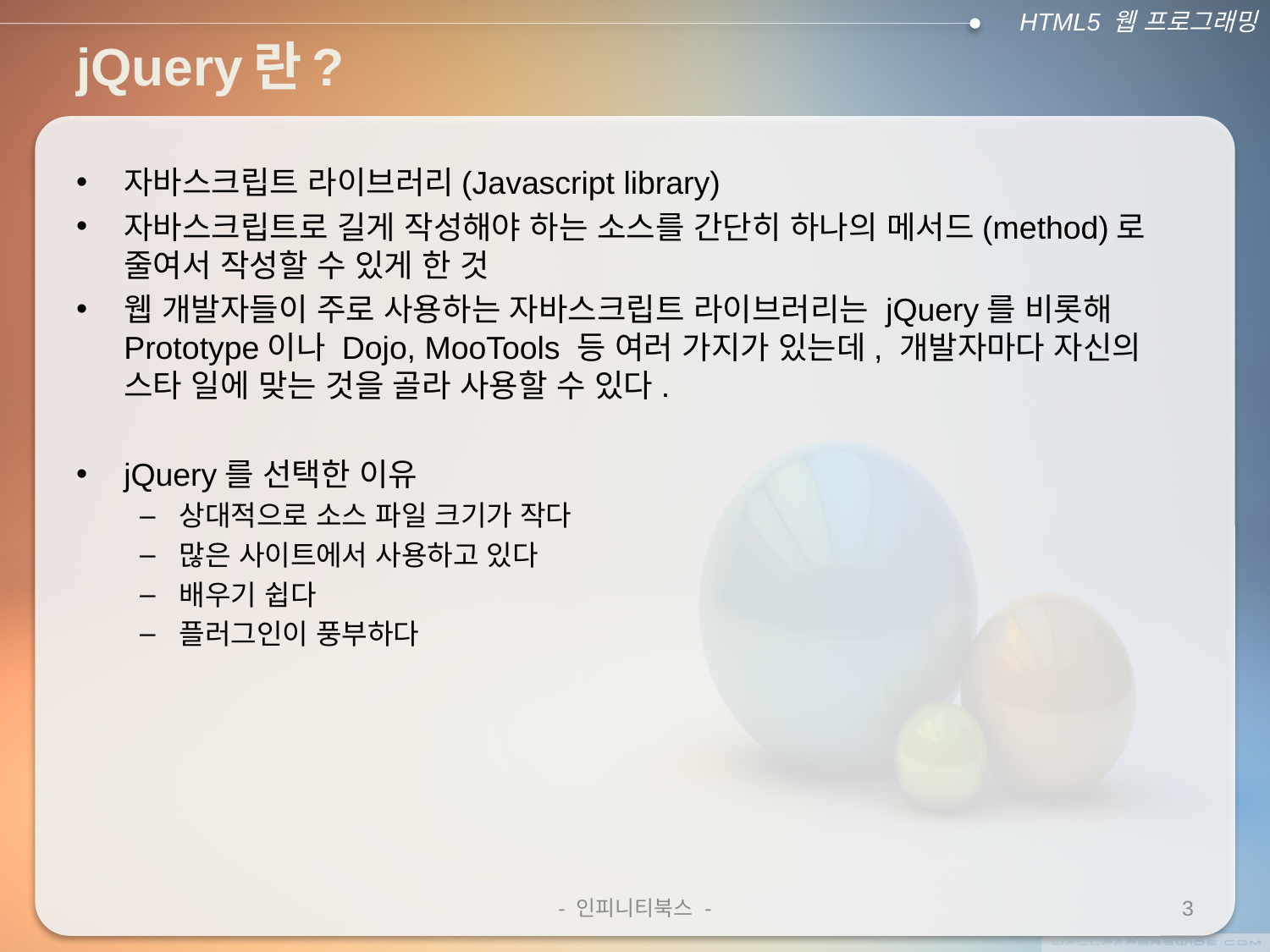

# jQuery란?
자바스크립트 라이브러리(Javascript library)
자바스크립트로 길게 작성해야 하는 소스를 간단히 하나의 메서드(method)로 줄여서 작성할 수 있게 한 것
웹 개발자들이 주로 사용하는 자바스크립트 라이브러리는 jQuery를 비롯해 Prototype이나 Dojo, MooTools 등 여러 가지가 있는데, 개발자마다 자신의 스타 일에 맞는 것을 골라 사용할 수 있다.

jQuery를 선택한 이유
상대적으로 소스 파일 크기가 작다
많은 사이트에서 사용하고 있다
배우기 쉽다
플러그인이 풍부하다
- 인피니티북스 -
3